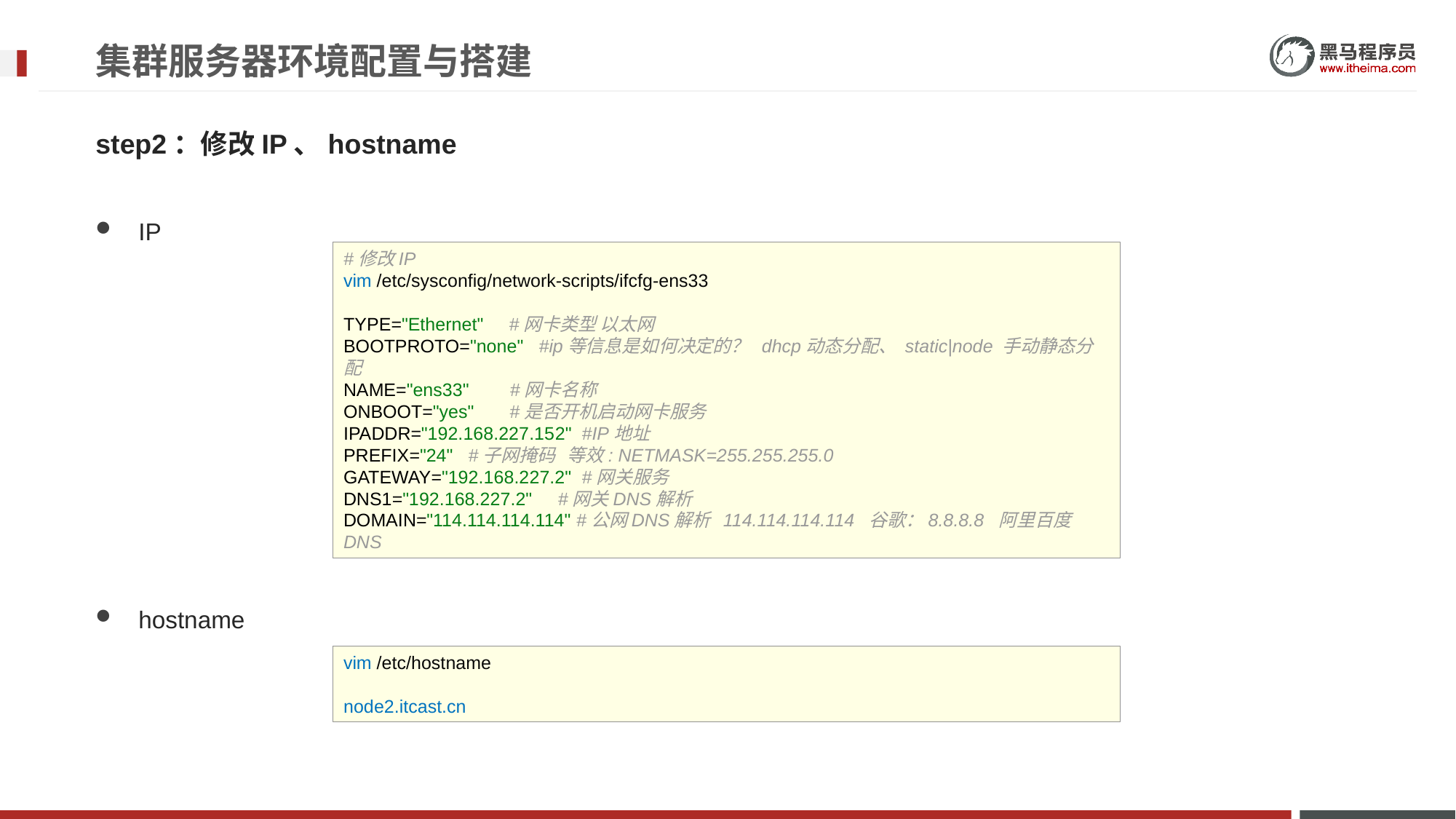

# 集群服务器环境配置与搭建
step2：修改IP、hostname
IP

hostname
#修改IP
vim /etc/sysconfig/network-scripts/ifcfg-ens33
TYPE="Ethernet"     #网卡类型 以太网
BOOTPROTO="none"   #ip等信息是如何决定的？  dhcp动态分配、 static|node 手动静态分配
NAME="ens33"        #网卡名称
ONBOOT="yes"       #是否开机启动网卡服务
IPADDR="192.168.227.152"  #IP地址
PREFIX="24"   #子网掩码   等效: NETMASK=255.255.255.0
GATEWAY="192.168.227.2"  #网关服务
DNS1="192.168.227.2"     #网关DNS解析
DOMAIN="114.114.114.114" #公网DNS解析  114.114.114.114  谷歌：8.8.8.8  阿里百度DNS
vim /etc/hostname
node2.itcast.cn